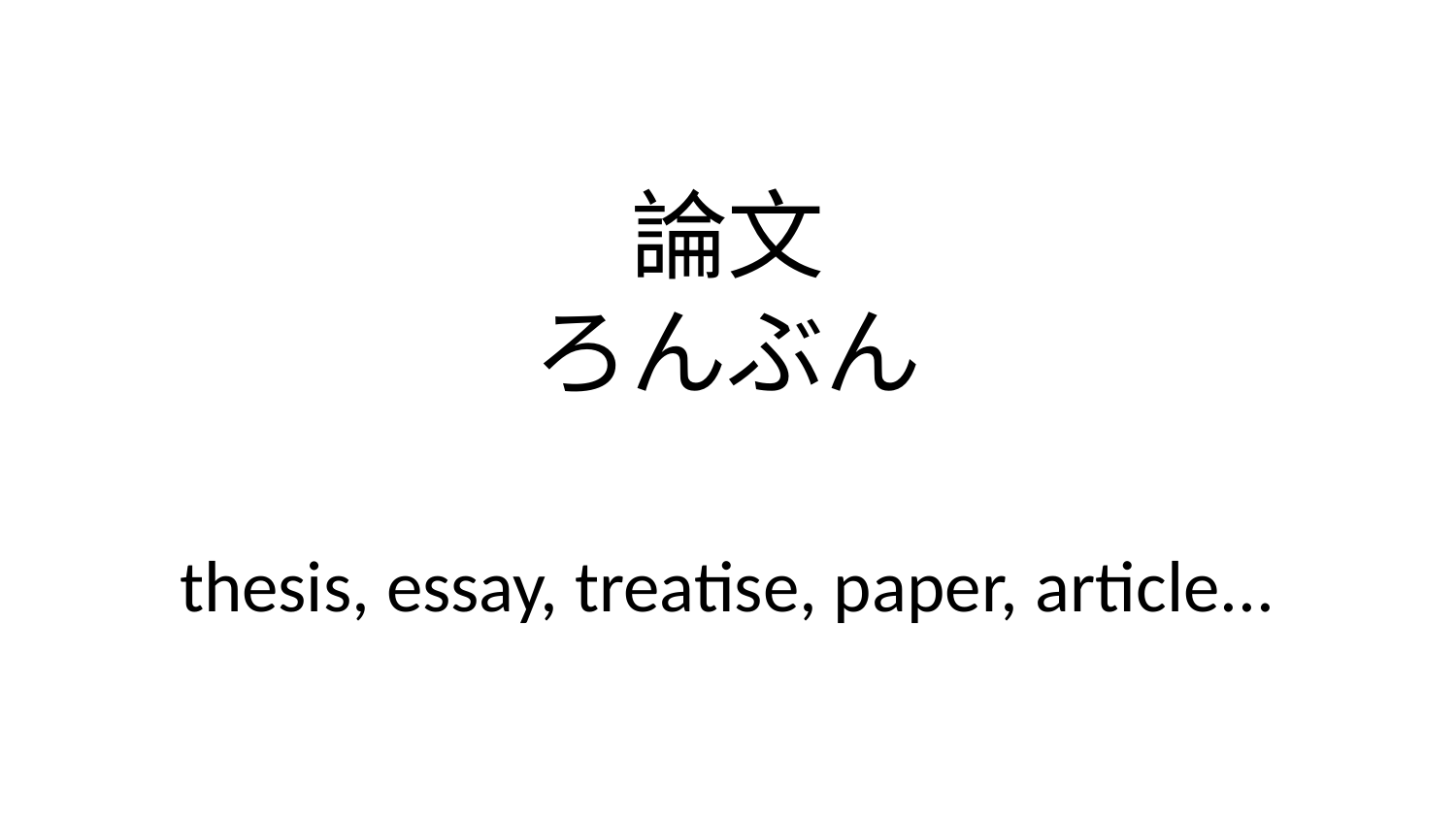

論文
ろんぶん
thesis, essay, treatise, paper, article...
65-66